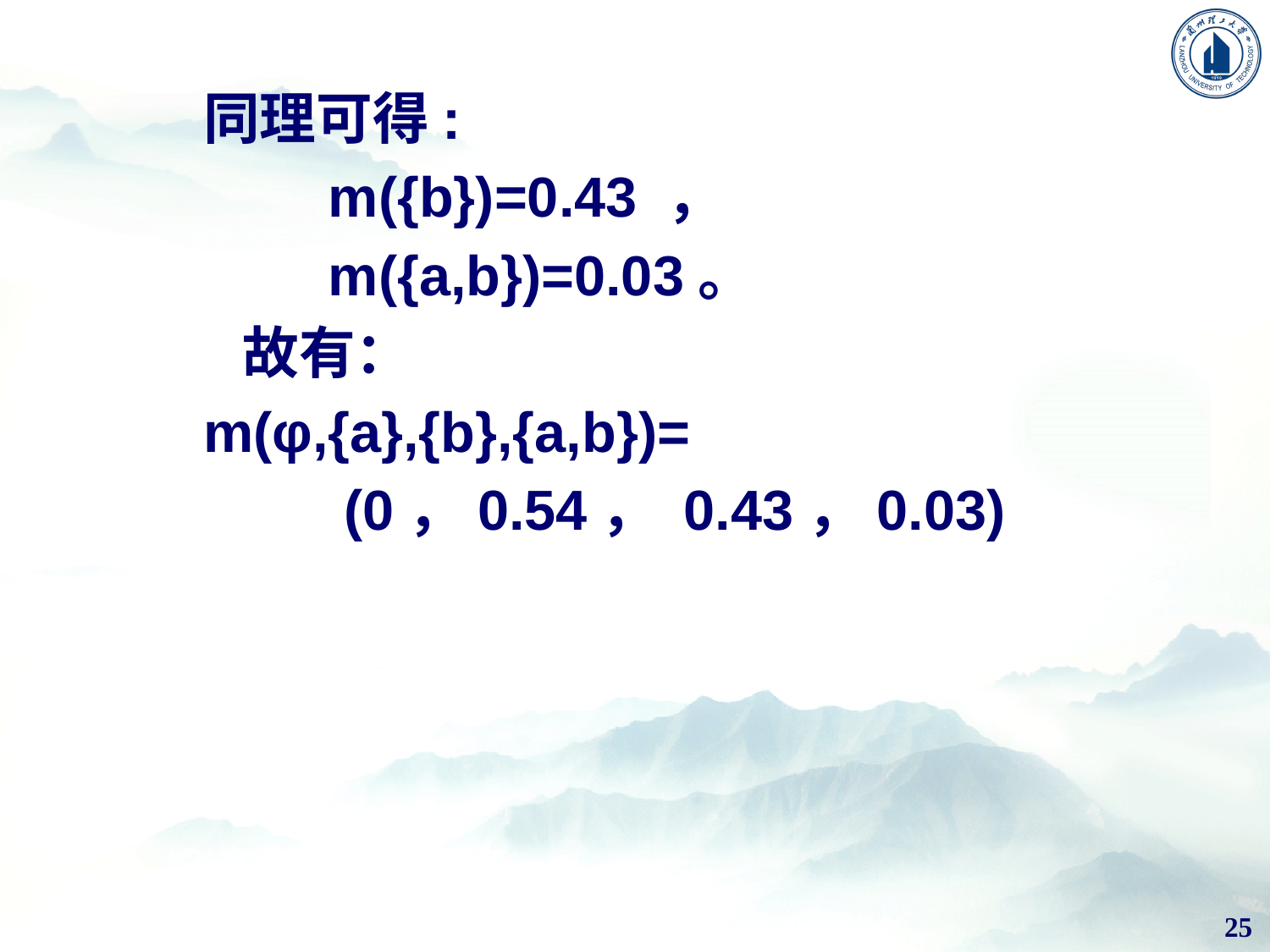

同理可得:
        m({b})=0.43 ，
        m({a,b})=0.03。
  故有：
m(φ,{a},{b},{a,b})=
         (0，0.54， 0.43，0.03)

25